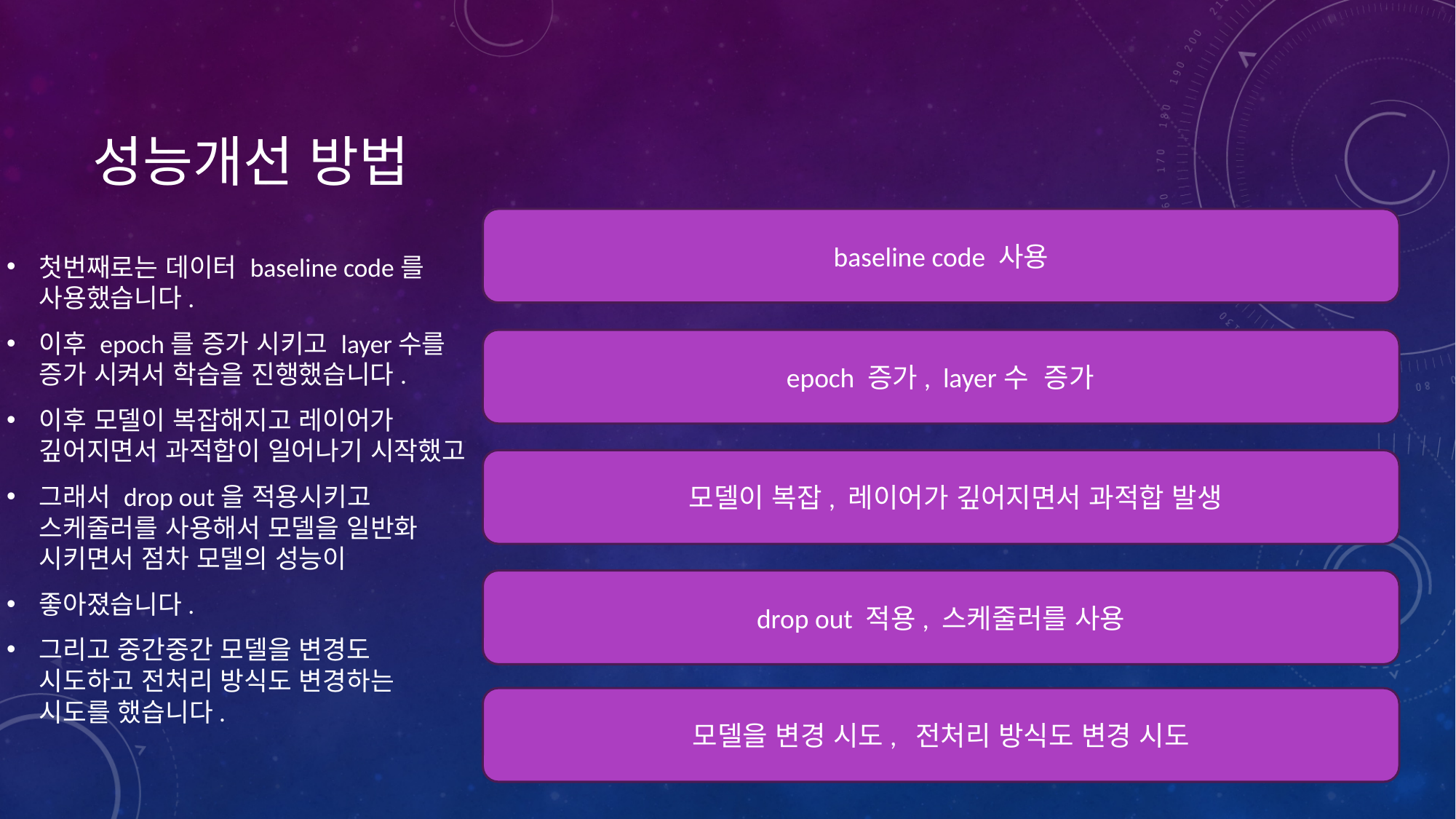

# 성능개선 방법
baseline code 사용
첫번째로는 데이터 baseline code를 사용했습니다.
이후 epoch를 증가 시키고 layer수를 증가 시켜서 학습을 진행했습니다.
이후 모델이 복잡해지고 레이어가 깊어지면서 과적합이 일어나기 시작했고
그래서 drop out을 적용시키고 스케줄러를 사용해서 모델을 일반화 시키면서 점차 모델의 성능이
좋아졌습니다.
그리고 중간중간 모델을 변경도 시도하고 전처리 방식도 변경하는 시도를 했습니다.
 epoch 증가,  layer수  증가
    모델이 복잡, 레이어가 깊어지면서 과적합 발생
drop out 적용, 스케줄러를 사용
모델을 변경 시도,  전처리 방식도 변경 시도